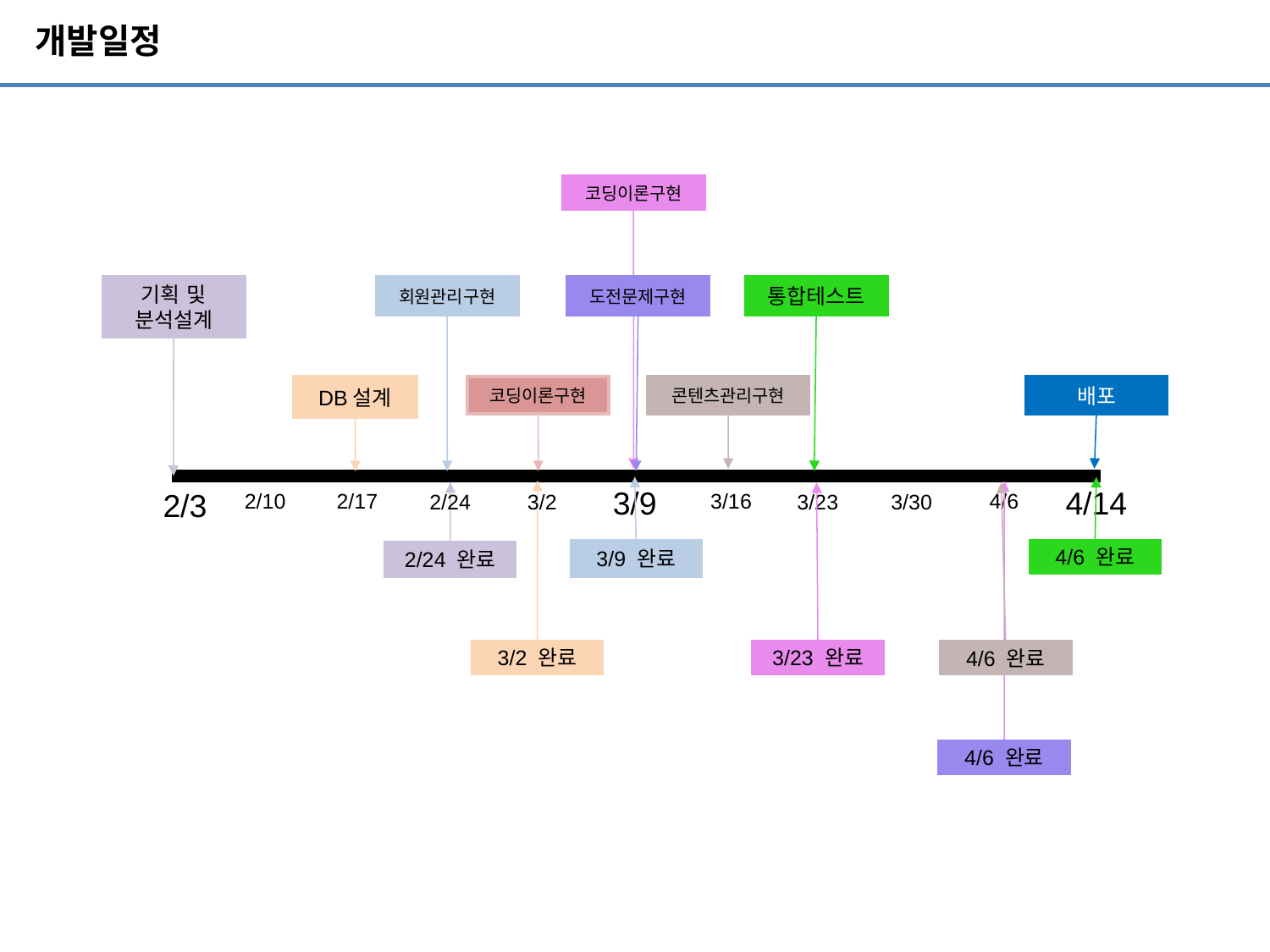

개발일정

코딩이론구현

기획 및 분석설계
회원관리구현

도전문제구현

통합테스트

코딩이론구현

콘텐츠관리구현

배포

DB설계

3/9 완료
3/9

4/6 완료
4/14
2/3

3/2 완료

4/6 완료
4/6
2/10
2/17
3/16
3/2

2/24 완료
3/23
3/30
2/24

3/23 완료

4/6 완료